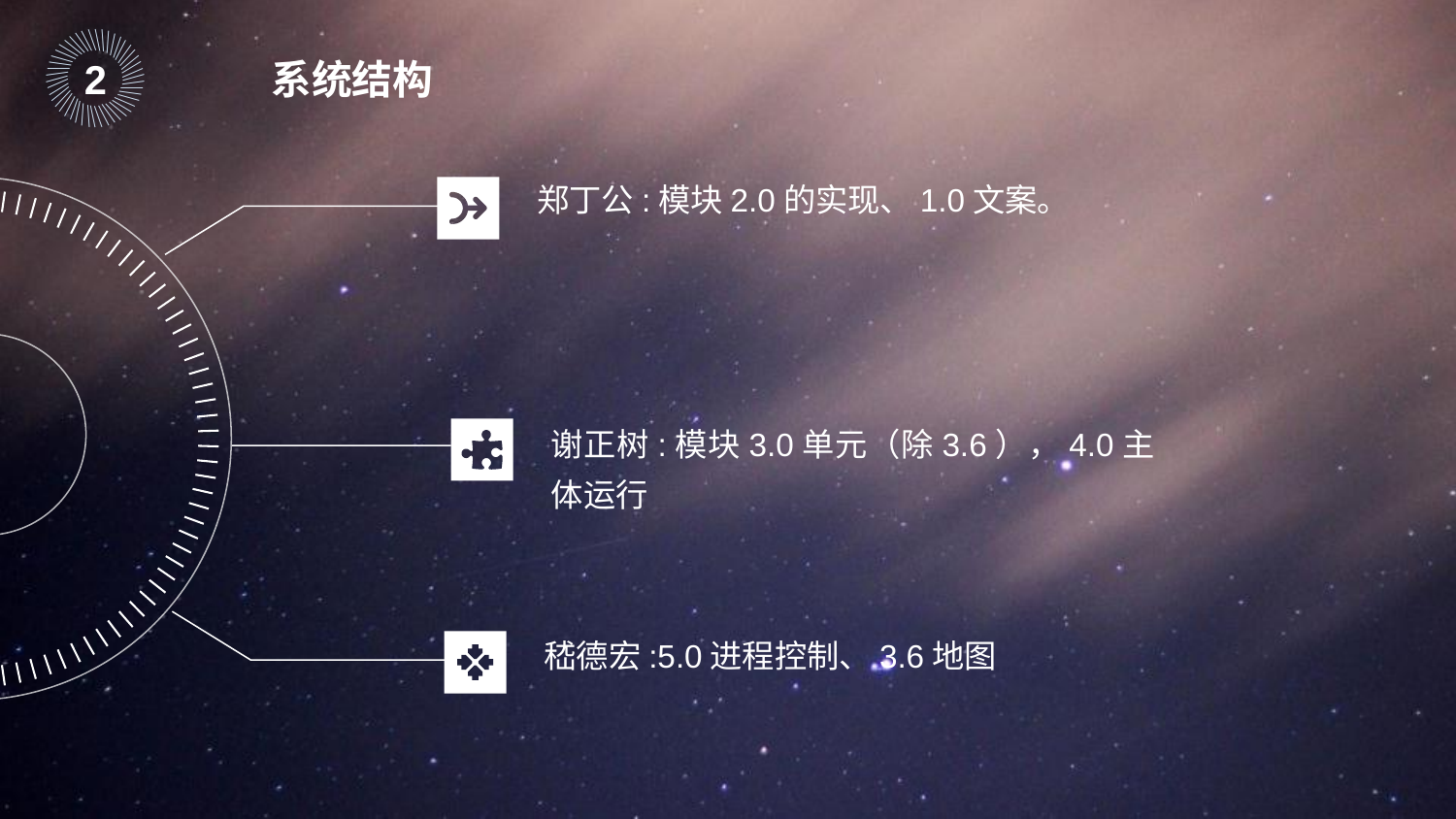

｜
｜
｜
｜
｜
｜
｜
｜
｜
｜
｜
｜
｜
｜
｜
｜
｜
｜
｜
｜
｜
｜
｜
｜
｜
｜
｜
｜
｜
｜
｜
｜
｜
｜
｜
｜
｜
｜
｜
｜
｜
｜
｜
｜
｜
｜
2
系统结构
郑丁公:模块2.0的实现、1.0文案。

谢正树:模块3.0单元（除3.6），4.0主体运行

嵇德宏:5.0进程控制、3.6地图